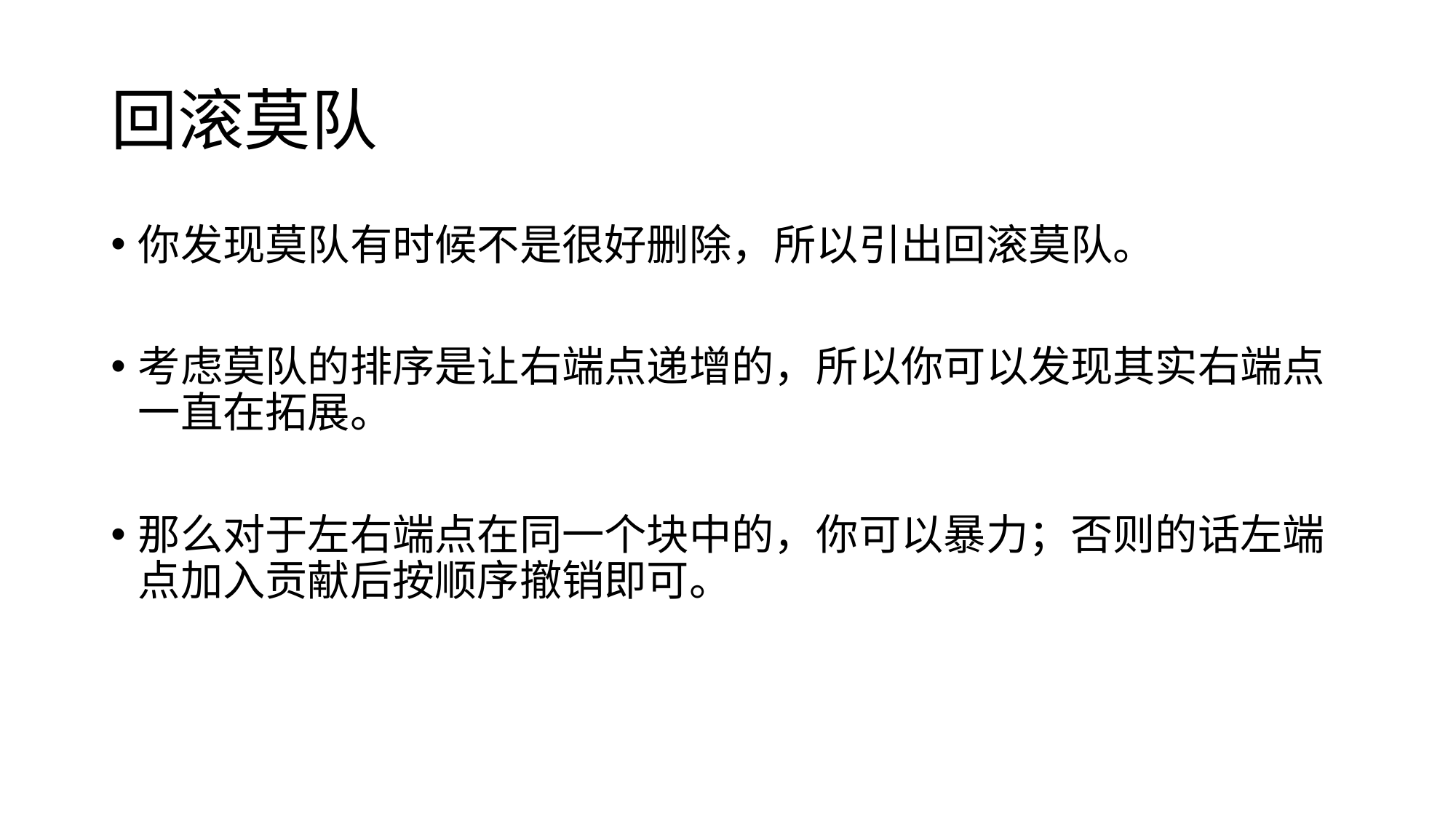

# 回滚莫队
你发现莫队有时候不是很好删除，所以引出回滚莫队。

考虑莫队的排序是让右端点递增的，所以你可以发现其实右端点一直在拓展。

那么对于左右端点在同一个块中的，你可以暴力；否则的话左端点加入贡献后按顺序撤销即可。